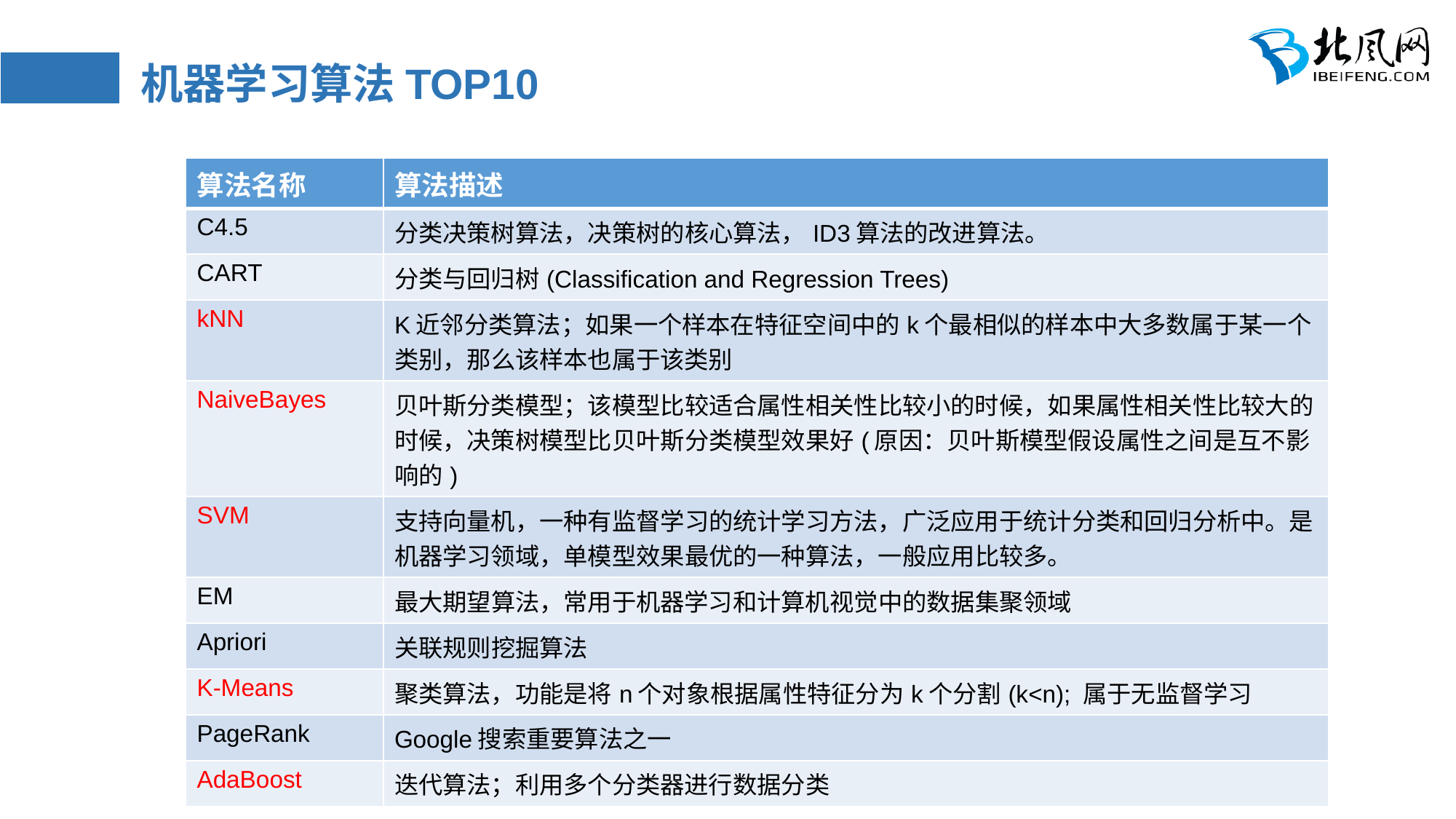

# 机器学习算法TOP10
| 算法名称 | 算法描述 |
| --- | --- |
| C4.5 | 分类决策树算法，决策树的核心算法，ID3算法的改进算法。 |
| CART | 分类与回归树(Classification and Regression Trees) |
| kNN | K近邻分类算法；如果一个样本在特征空间中的k个最相似的样本中大多数属于某一个类别，那么该样本也属于该类别 |
| NaiveBayes | 贝叶斯分类模型；该模型比较适合属性相关性比较小的时候，如果属性相关性比较大的时候，决策树模型比贝叶斯分类模型效果好(原因：贝叶斯模型假设属性之间是互不影响的) |
| SVM | 支持向量机，一种有监督学习的统计学习方法，广泛应用于统计分类和回归分析中。是机器学习领域，单模型效果最优的一种算法，一般应用比较多。 |
| EM | 最大期望算法，常用于机器学习和计算机视觉中的数据集聚领域 |
| Apriori | 关联规则挖掘算法 |
| K-Means | 聚类算法，功能是将n个对象根据属性特征分为k个分割(k<n); 属于无监督学习 |
| PageRank | Google搜索重要算法之一 |
| AdaBoost | 迭代算法；利用多个分类器进行数据分类 |